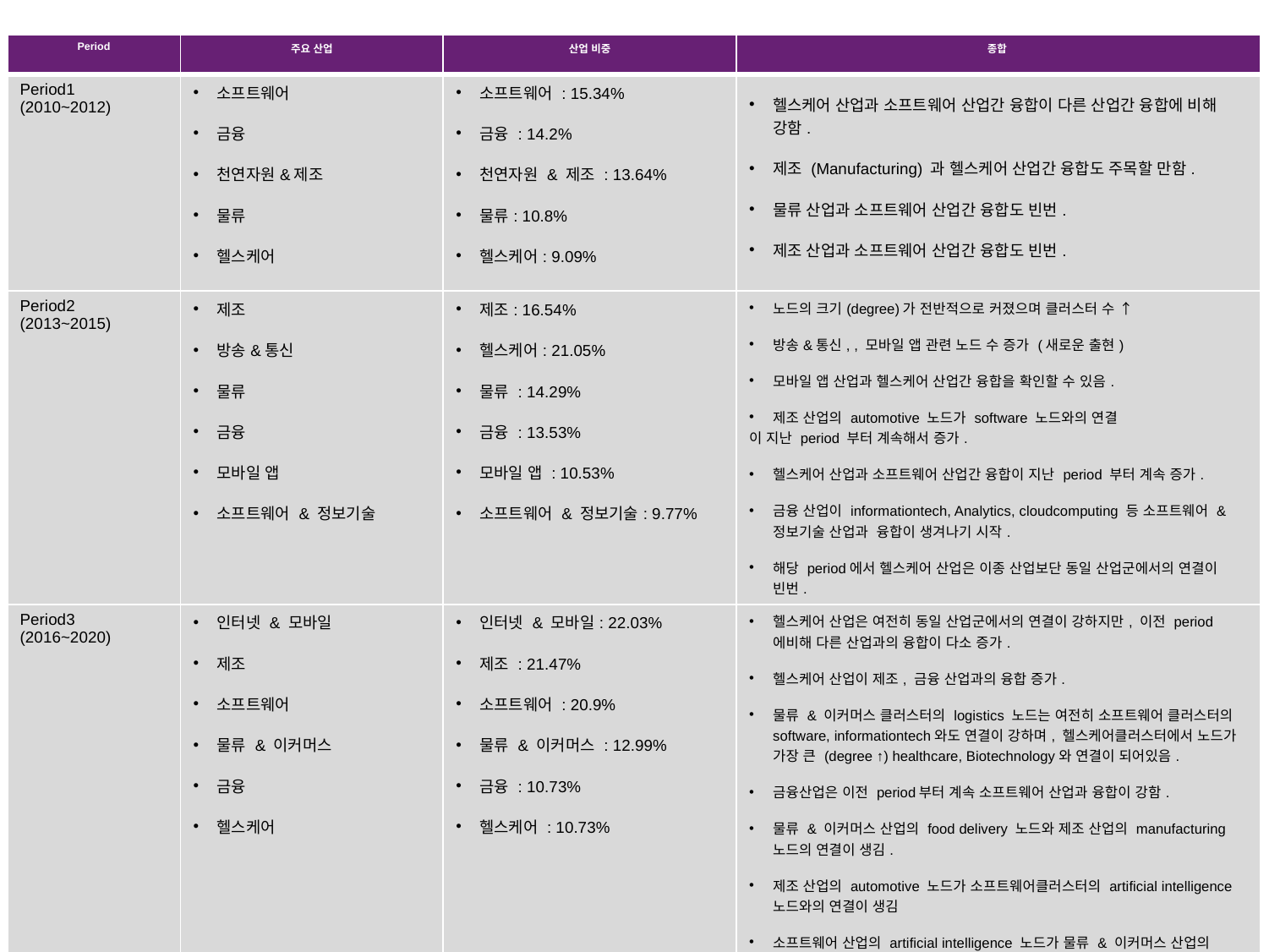

| Period | 주요 산업 | 산업 비중 | 종합 |
| --- | --- | --- | --- |
| Period1 (2010~2012) | 소프트웨어 금융 천연자원&제조 물류 헬스케어 | 소프트웨어 : 15.34% 금융 : 14.2% 천연자원 & 제조 : 13.64% 물류: 10.8% 헬스케어: 9.09% | 헬스케어 산업과 소프트웨어 산업간 융합이 다른 산업간 융합에 비해 강함. 제조 (Manufacturing) 과 헬스케어 산업간 융합도 주목할 만함. 물류 산업과 소프트웨어 산업간 융합도 빈번. 제조 산업과 소프트웨어 산업간 융합도 빈번. |
| Period2 (2013~2015) | 제조 방송&통신 물류 금융 모바일 앱 소프트웨어 & 정보기술 | 제조: 16.54% 헬스케어: 21.05% 물류 : 14.29% 금융 : 13.53% 모바일 앱 : 10.53% 소프트웨어 & 정보기술: 9.77% | 노드의 크기(degree)가 전반적으로 커졌으며 클러스터 수 ↑ 방송&통신, , 모바일 앱 관련 노드 수 증가 (새로운 출현) 모바일 앱 산업과 헬스케어 산업간 융합을 확인할 수 있음. 제조 산업의 automotive 노드가 software 노드와의 연결 이 지난 period 부터 계속해서 증가. 헬스케어 산업과 소프트웨어 산업간 융합이 지난 period 부터 계속 증가. 금융 산업이 informationtech, Analytics, cloudcomputing 등 소프트웨어 & 정보기술 산업과 융합이 생겨나기 시작. 해당 period에서 헬스케어 산업은 이종 산업보단 동일 산업군에서의 연결이 빈번. |
| Period3 (2016~2020) | 인터넷 & 모바일 제조 소프트웨어 물류 & 이커머스 금융 헬스케어 | 인터넷 & 모바일: 22.03% 제조 : 21.47% 소프트웨어 : 20.9% 물류 & 이커머스 : 12.99% 금융 : 10.73% 헬스케어 : 10.73% | 헬스케어 산업은 여전히 동일 산업군에서의 연결이 강하지만, 이전 period에비해 다른 산업과의 융합이 다소 증가. 헬스케어 산업이 제조, 금융 산업과의 융합 증가. 물류 & 이커머스 클러스터의 logistics 노드는 여전히 소프트웨어 클러스터의 software, informationtech와도 연결이 강하며, 헬스케어클러스터에서 노드가 가장 큰 (degree ↑) healthcare, Biotechnology와 연결이 되어있음. 금융산업은 이전 period부터 계속 소프트웨어 산업과 융합이 강함. 물류 & 이커머스 산업의 food delivery 노드와 제조 산업의 manufacturing 노드의 연결이 생김. 제조 산업의 automotive 노드가 소프트웨어클러스터의 artificial intelligence 노드와의 연결이 생김 소프트웨어 산업의 artificial intelligence 노드가 물류 & 이커머스 산업의 transportation 노드와 연결됨. |